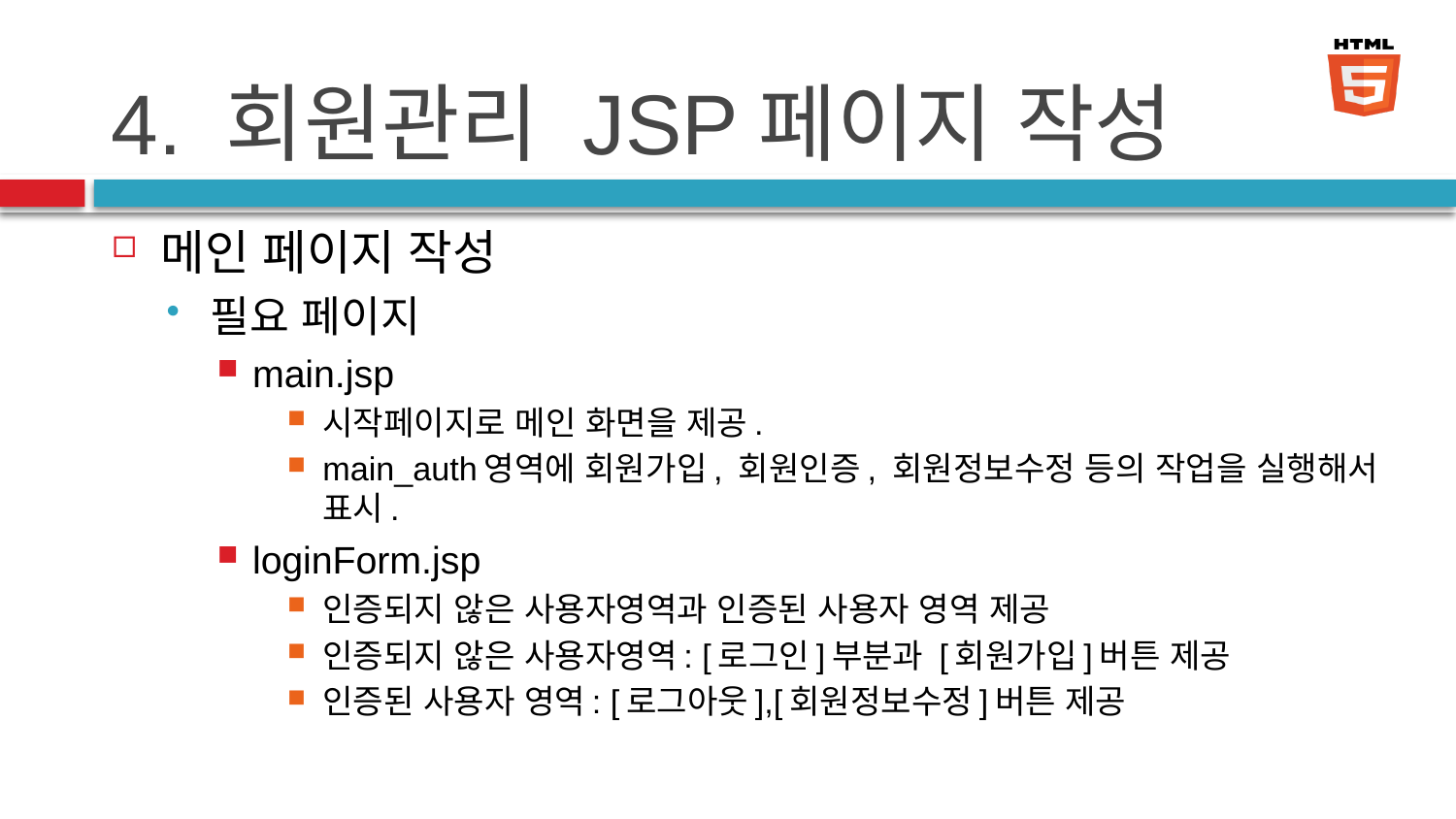

# 4. 회원관리 JSP페이지 작성
메인 페이지 작성
필요 페이지
main.jsp
시작페이지로 메인 화면을 제공.
main_auth영역에 회원가입, 회원인증, 회원정보수정 등의 작업을 실행해서 표시.
loginForm.jsp
인증되지 않은 사용자영역과 인증된 사용자 영역 제공
인증되지 않은 사용자영역: [로그인]부분과 [회원가입]버튼 제공
인증된 사용자 영역: [로그아웃],[회원정보수정]버튼 제공